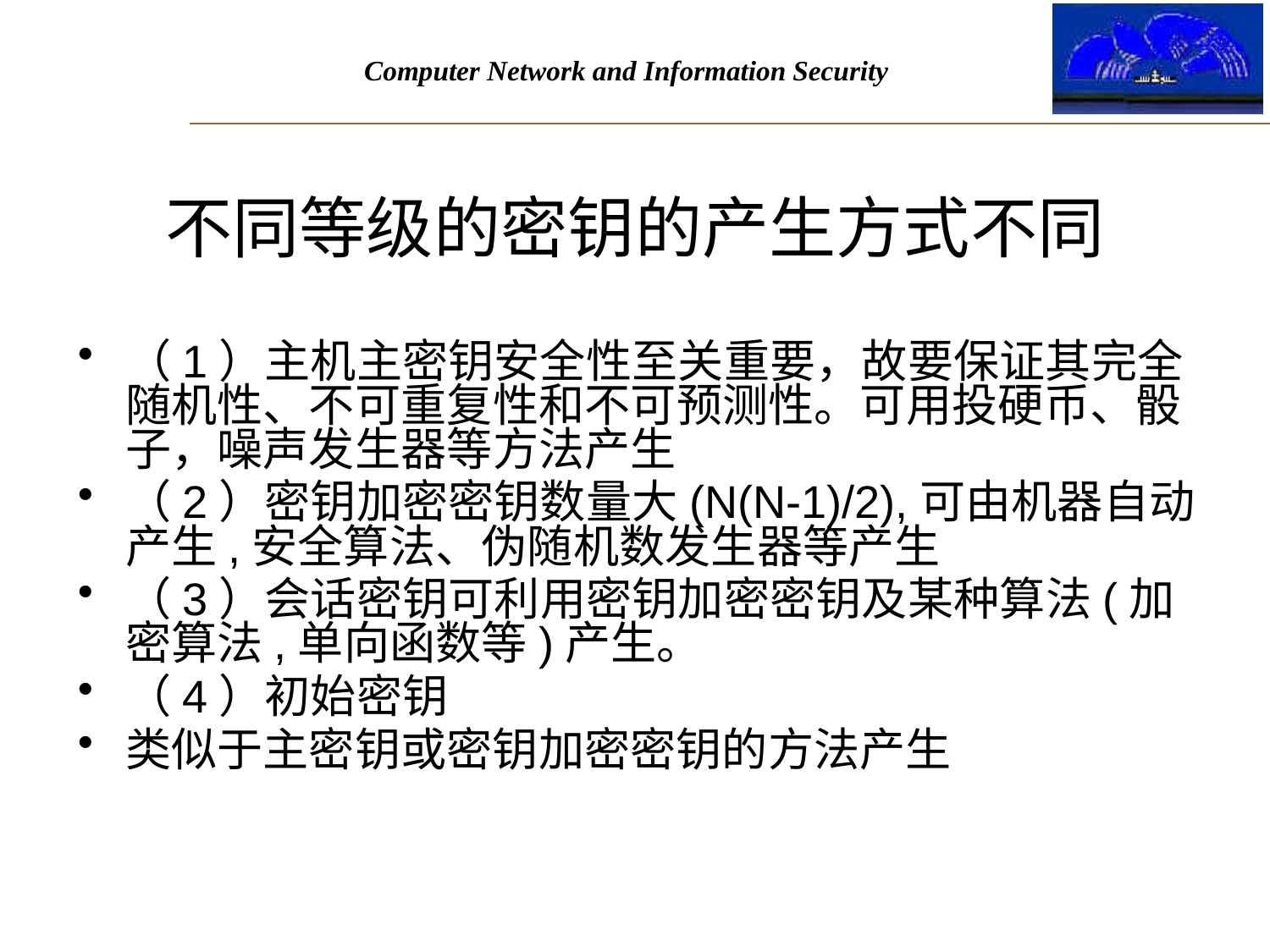

# 不同等级的密钥的产生方式不同
（1）主机主密钥安全性至关重要，故要保证其完全随机性、不可重复性和不可预测性。可用投硬币、骰子，噪声发生器等方法产生
（2）密钥加密密钥数量大(N(N-1)/2),可由机器自动产生,安全算法、伪随机数发生器等产生
（3）会话密钥可利用密钥加密密钥及某种算法(加密算法,单向函数等)产生。
（4）初始密钥
类似于主密钥或密钥加密密钥的方法产生